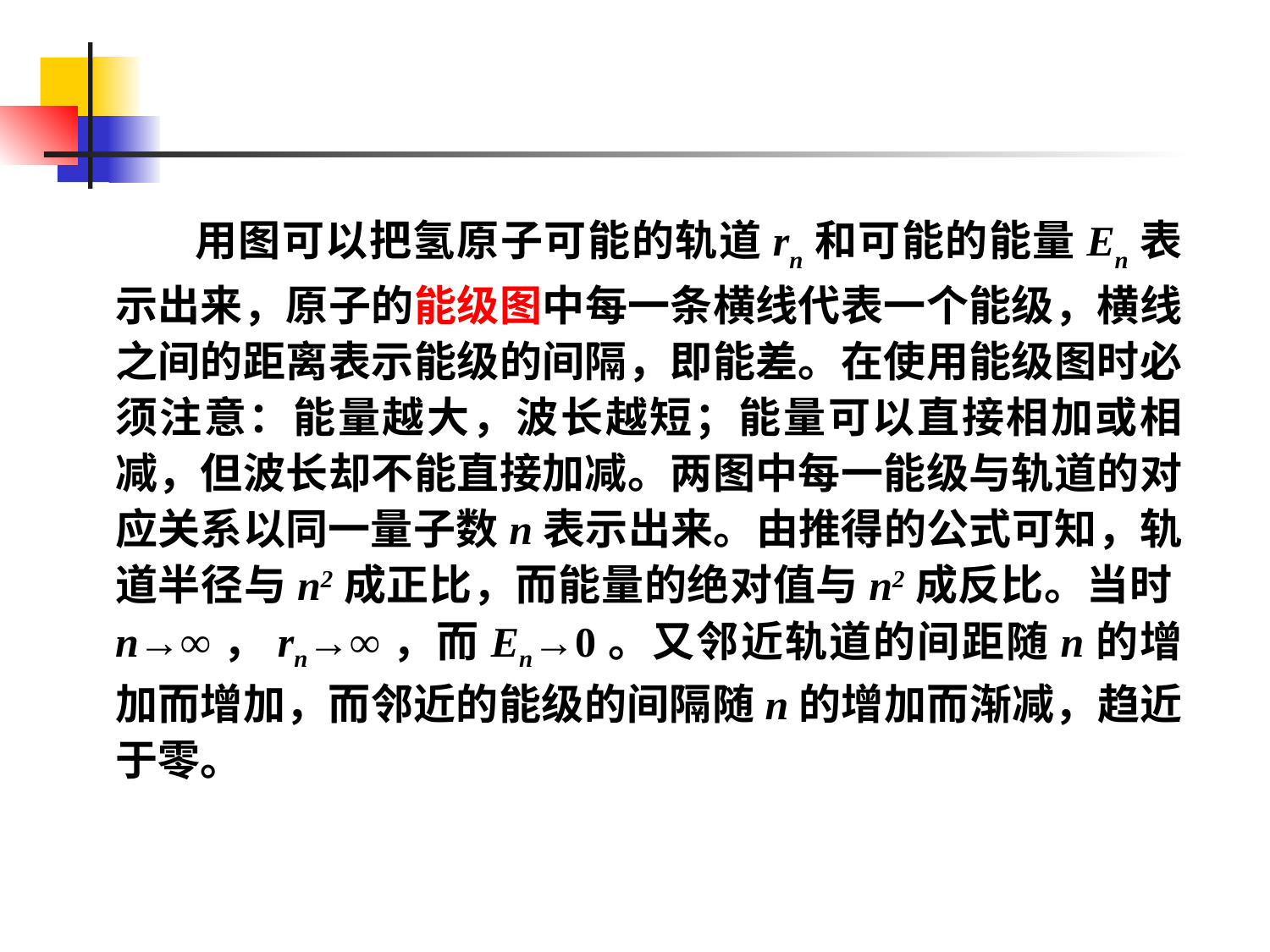

用图可以把氢原子可能的轨道rn和可能的能量En表示出来，原子的能级图中每一条横线代表一个能级，横线之间的距离表示能级的间隔，即能差。在使用能级图时必须注意：能量越大，波长越短；能量可以直接相加或相减，但波长却不能直接加减。两图中每一能级与轨道的对应关系以同一量子数n表示出来。由推得的公式可知，轨道半径与n2成正比，而能量的绝对值与n2成反比。当时n→∞，rn→∞，而En→0。又邻近轨道的间距随n的增加而增加，而邻近的能级的间隔随n的增加而渐减，趋近于零。